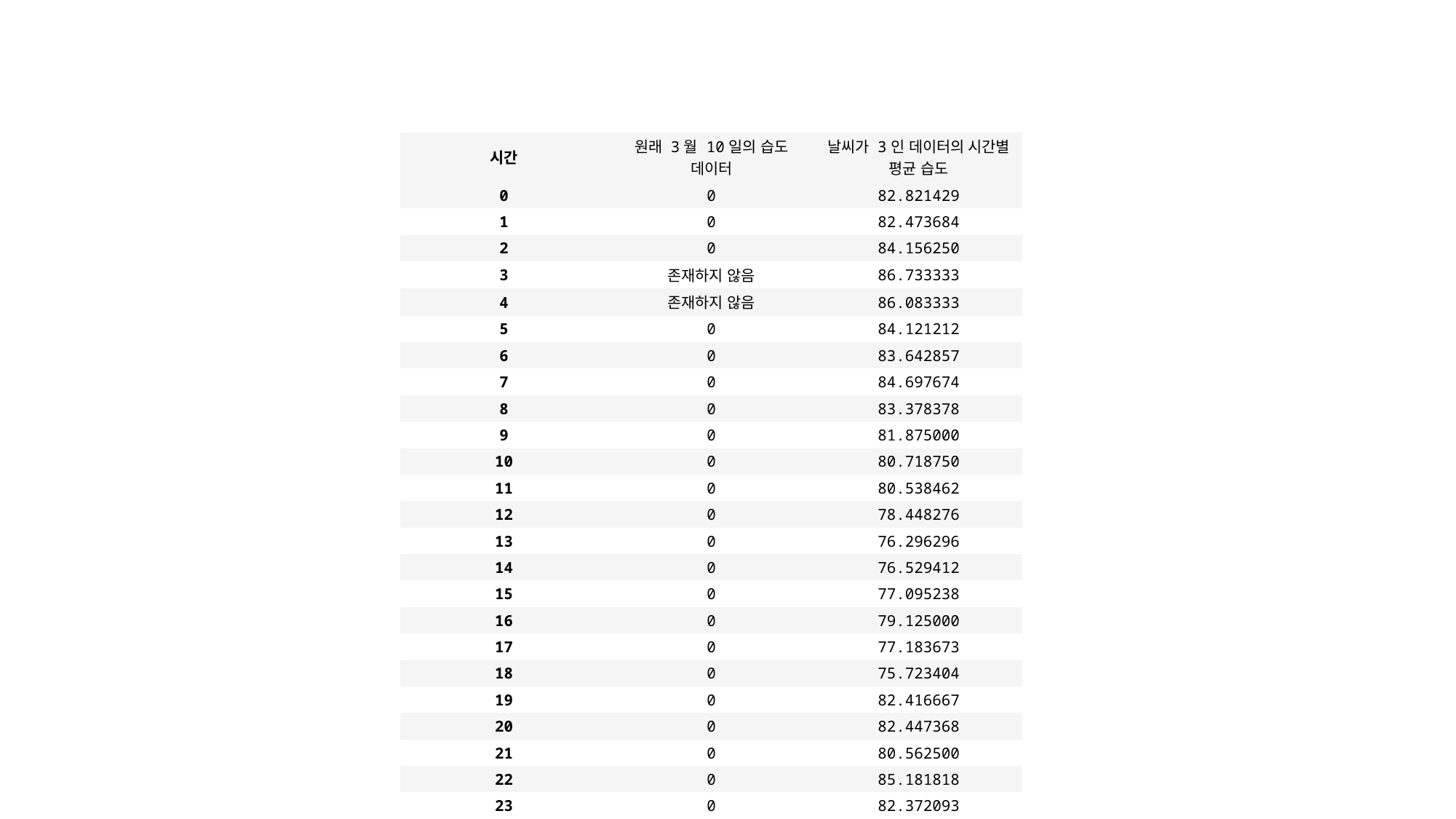

| 시간 | 원래 3월 10일의 습도 데이터 | 날씨가 3인 데이터의 시간별 평균 습도 |
| --- | --- | --- |
| 0 | 0 | 82.821429 |
| 1 | 0 | 82.473684 |
| 2 | 0 | 84.156250 |
| 3 | 존재하지 않음 | 86.733333 |
| 4 | 존재하지 않음 | 86.083333 |
| 5 | 0 | 84.121212 |
| 6 | 0 | 83.642857 |
| 7 | 0 | 84.697674 |
| 8 | 0 | 83.378378 |
| 9 | 0 | 81.875000 |
| 10 | 0 | 80.718750 |
| 11 | 0 | 80.538462 |
| 12 | 0 | 78.448276 |
| 13 | 0 | 76.296296 |
| 14 | 0 | 76.529412 |
| 15 | 0 | 77.095238 |
| 16 | 0 | 79.125000 |
| 17 | 0 | 77.183673 |
| 18 | 0 | 75.723404 |
| 19 | 0 | 82.416667 |
| 20 | 0 | 82.447368 |
| 21 | 0 | 80.562500 |
| 22 | 0 | 85.181818 |
| 23 | 0 | 82.372093 |